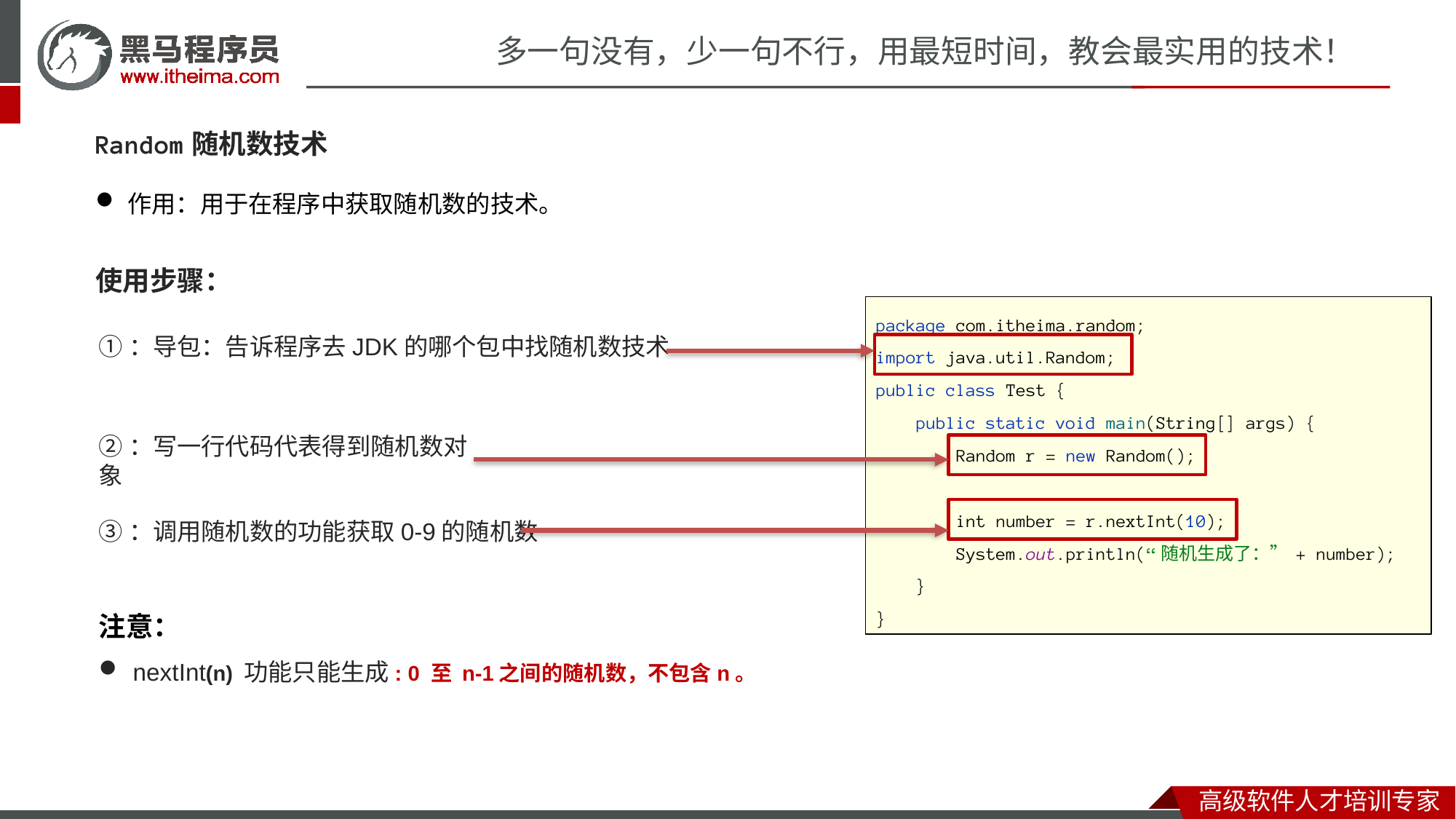

Random随机数技术
作用：用于在程序中获取随机数的技术。
使用步骤：
package com.itheima.random;
import java.util.Random;
public class Test {
    public static void main(String[] args) {
        Random r = new Random();
        int number = r.nextInt(10);
        System.out.println(“随机生成了：” + number);
    }
}
①：导包：告诉程序去JDK的哪个包中找随机数技术

②：写一行代码代表得到随机数对象

③：调用随机数的功能获取0-9的随机数
注意：
nextInt(n) 功能只能生成: 0 至 n-1之间的随机数，不包含n。